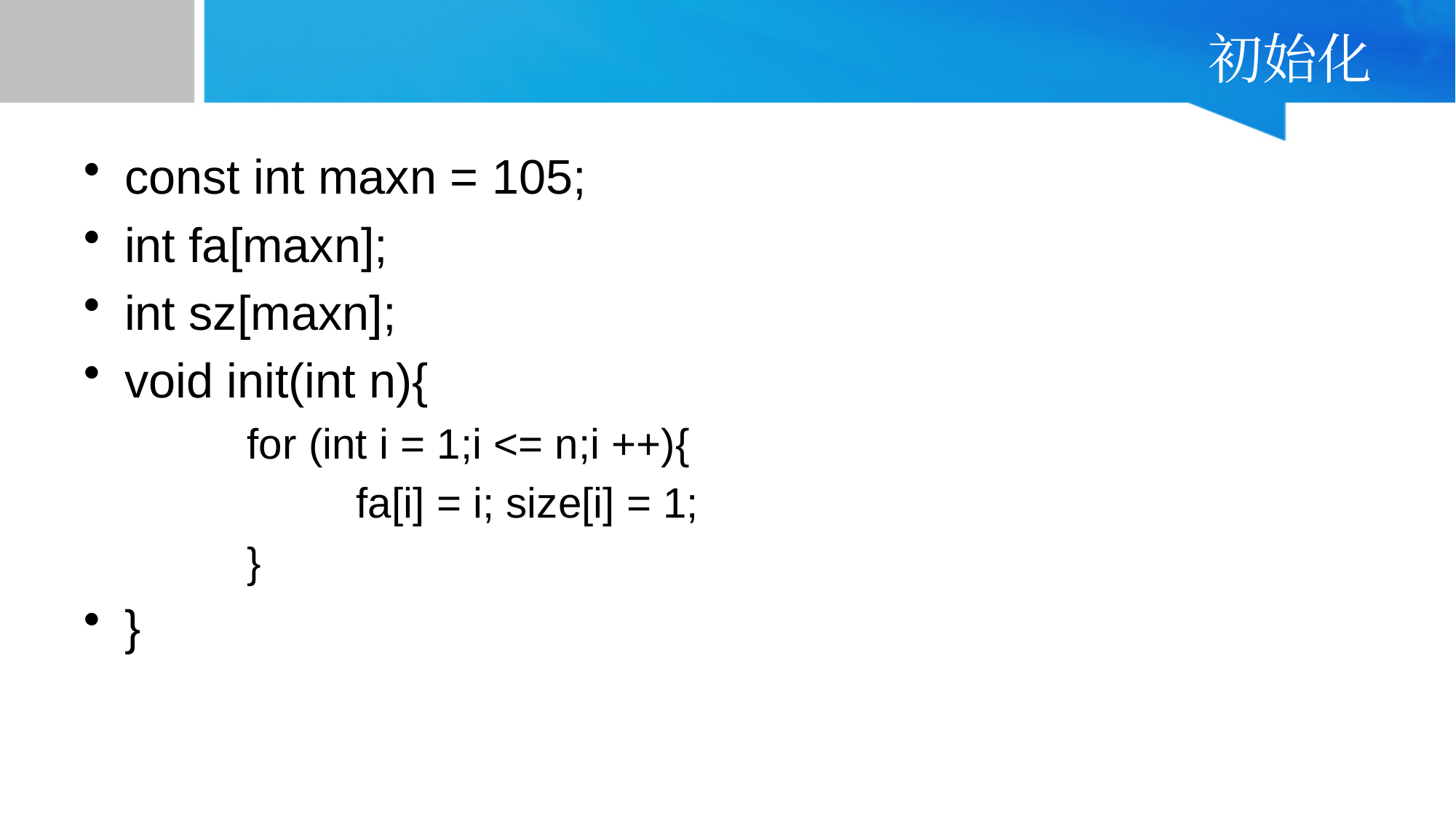

# 初始化
const int maxn = 105;
int fa[maxn];
int sz[maxn];
void init(int n){
	for (int i = 1;i <= n;i ++){
		fa[i] = i; size[i] = 1;
	}
}